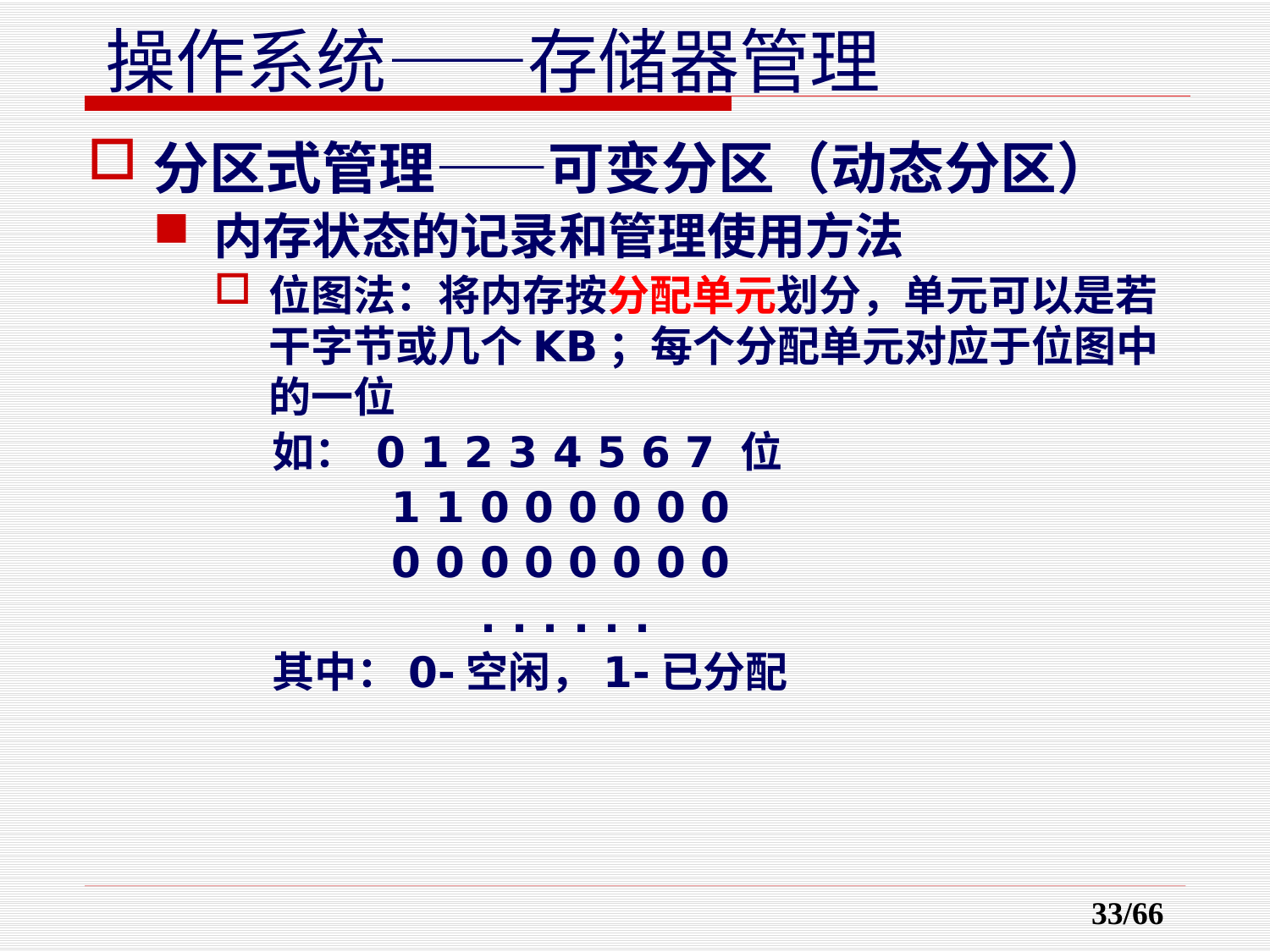

分区式管理——可变分区（动态分区）
内存状态的记录和管理使用方法
位图法：将内存按分配单元划分，单元可以是若干字节或几个KB；每个分配单元对应于位图中的一位
     如： 0 1 2 3 4 5 6 7 位
            1 1 0 0 0 0 0 0
            0 0 0 0 0 0 0 0
                  . . . . . .
     其中：0-空闲，1-已分配